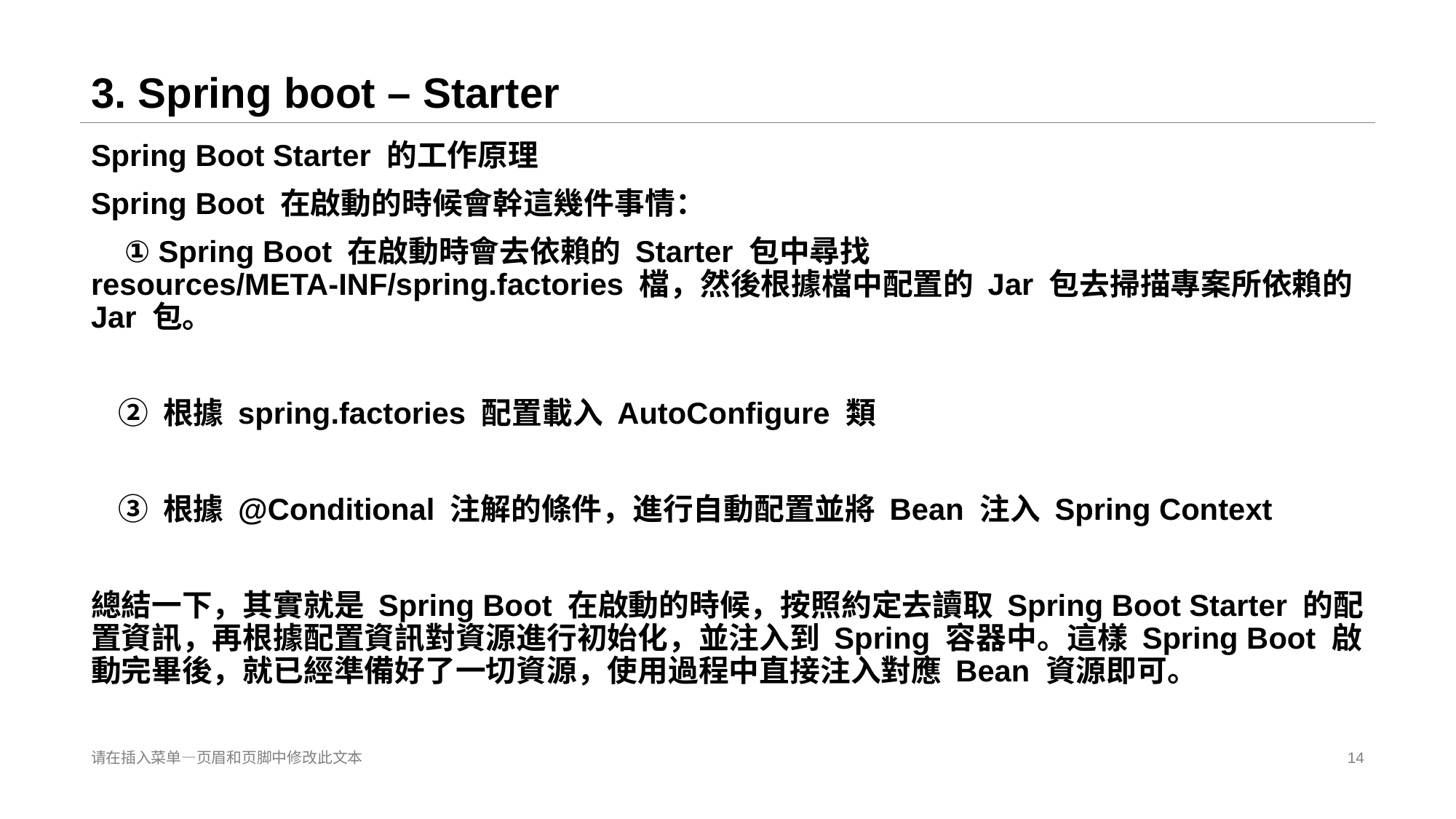

# 3. Spring boot – Starter
Spring Boot Starter 的工作原理
Spring Boot 在啟動的時候會幹這幾件事情：
    ① Spring Boot 在啟動時會去依賴的 Starter 包中尋找 resources/META-INF/spring.factories 檔，然後根據檔中配置的 Jar 包去掃描專案所依賴的 Jar 包。

    ② 根據 spring.factories 配置載入 AutoConfigure 類

    ③ 根據 @Conditional 注解的條件，進行自動配置並將 Bean 注入 Spring Context

總結一下，其實就是 Spring Boot 在啟動的時候，按照約定去讀取 Spring Boot Starter 的配置資訊，再根據配置資訊對資源進行初始化，並注入到 Spring 容器中。這樣 Spring Boot 啟動完畢後，就已經準備好了一切資源，使用過程中直接注入對應 Bean 資源即可。
请在插入菜单—页眉和页脚中修改此文本
14